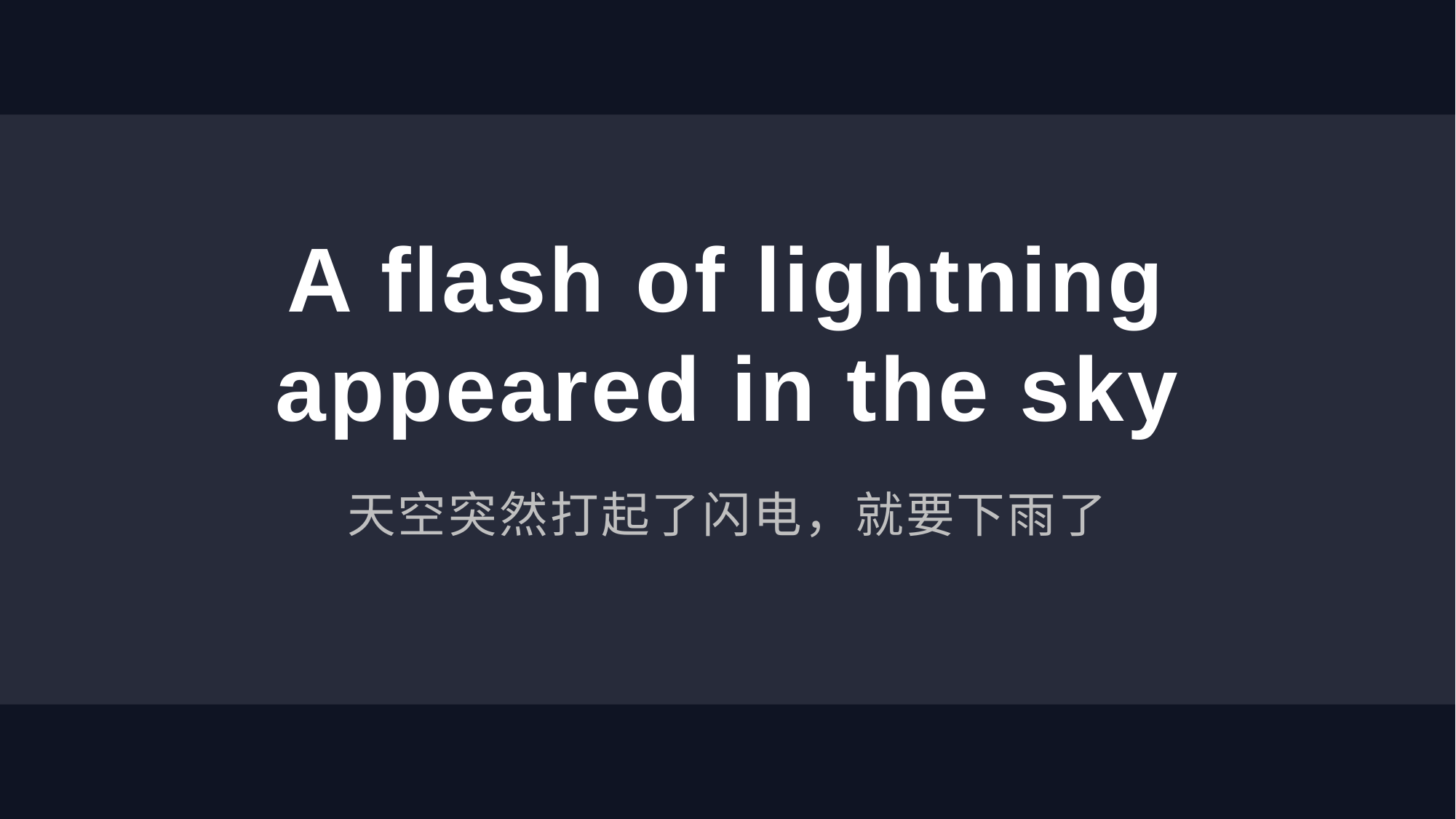

# A flash of lightning appeared in the sky
天空突然打起了闪电，就要下雨了